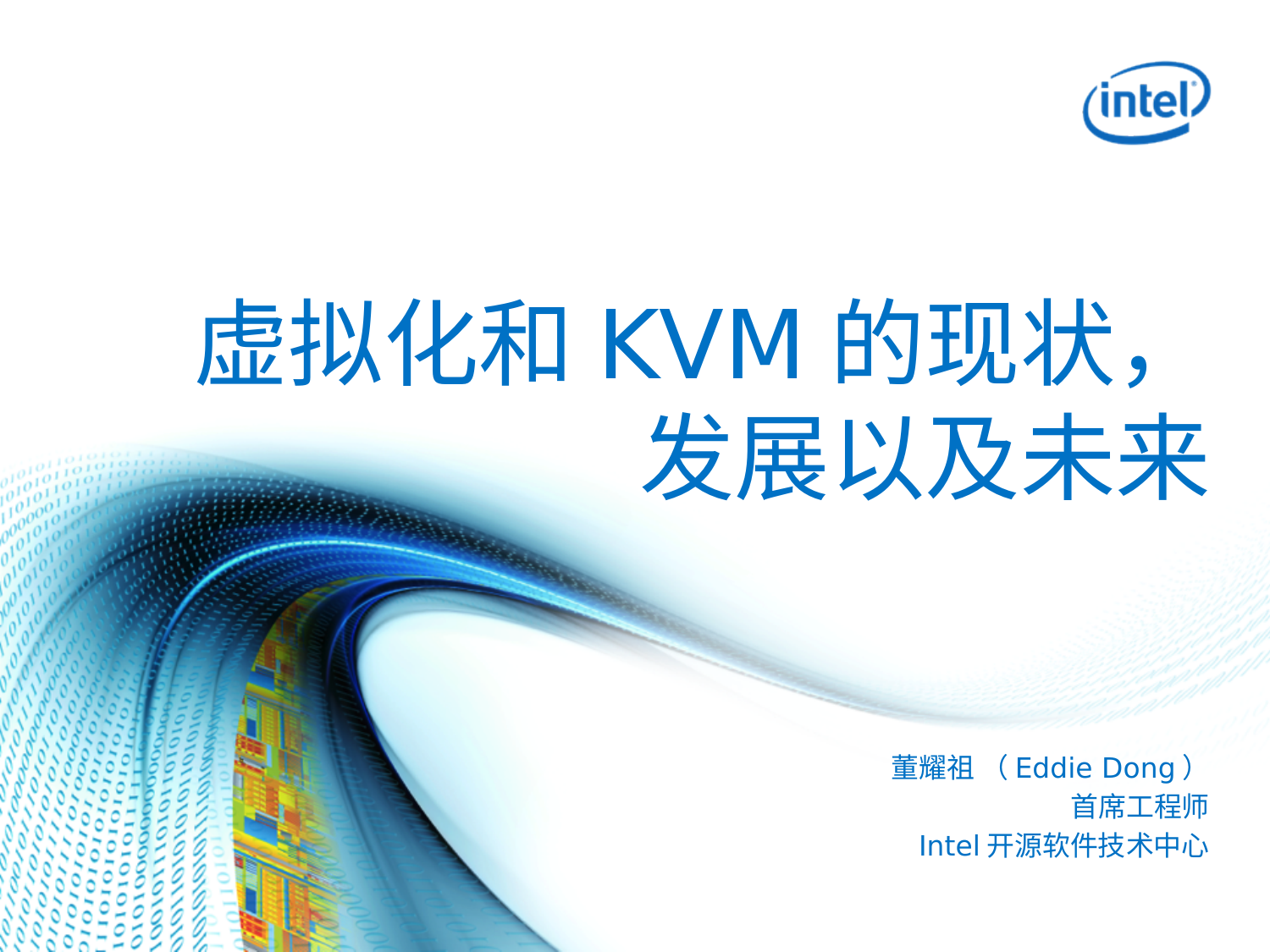

# 虚拟化和KVM的现状，发展以及未来
董耀祖 （Eddie Dong）
首席工程师
Intel开源软件技术中心